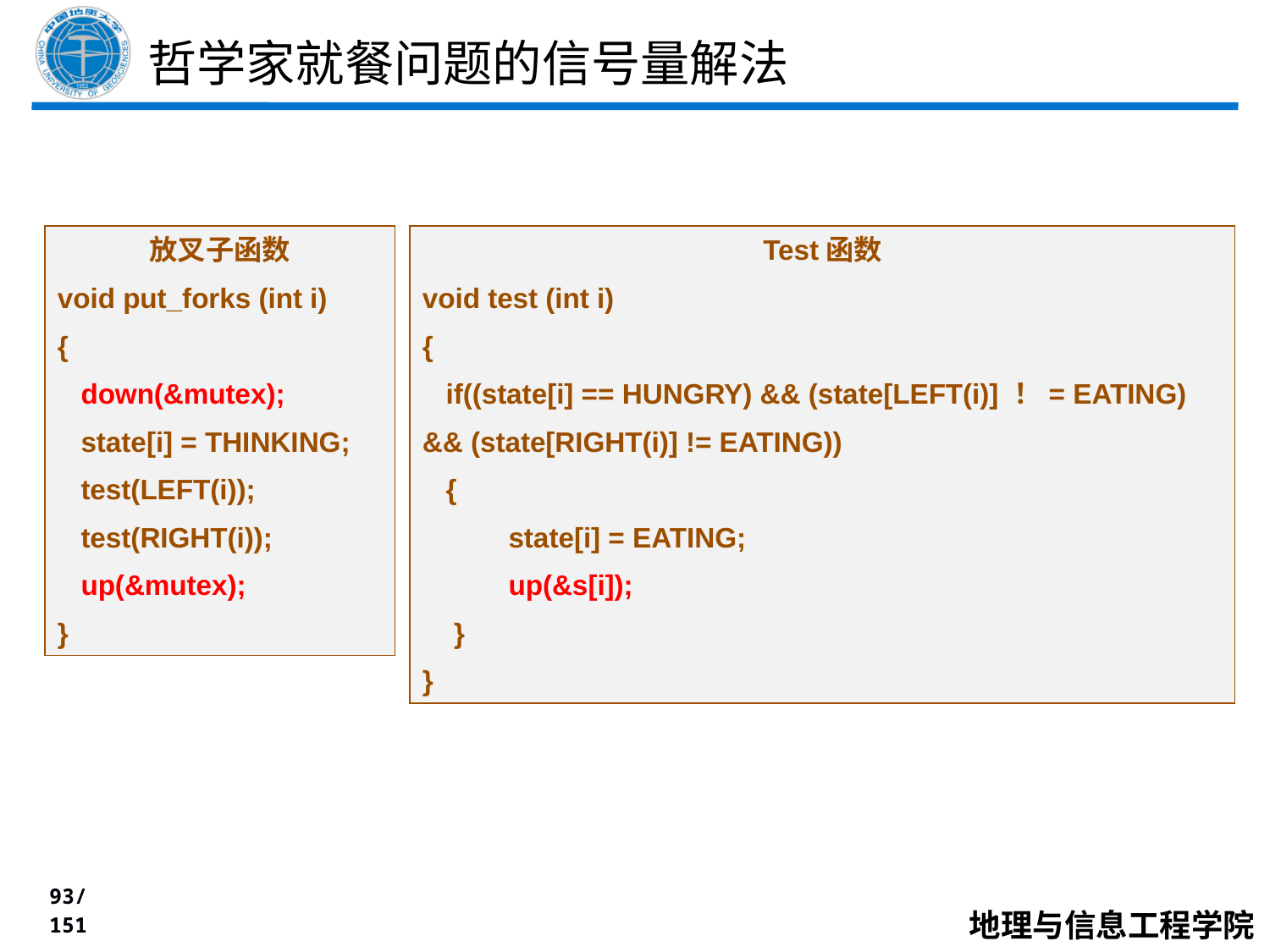

哲学家就餐问题的信号量解法
Test函数
void test (int i)
{
   if((state[i] == HUNGRY) && (state[LEFT(i)] ！= EATING)
&& (state[RIGHT(i)] != EATING))
   {
           state[i] = EATING;
           up(&s[i]);
    }
}
放叉子函数
void put_forks (int i)
{
   down(&mutex);
   state[i] = THINKING;
   test(LEFT(i));
   test(RIGHT(i));
   up(&mutex);
}